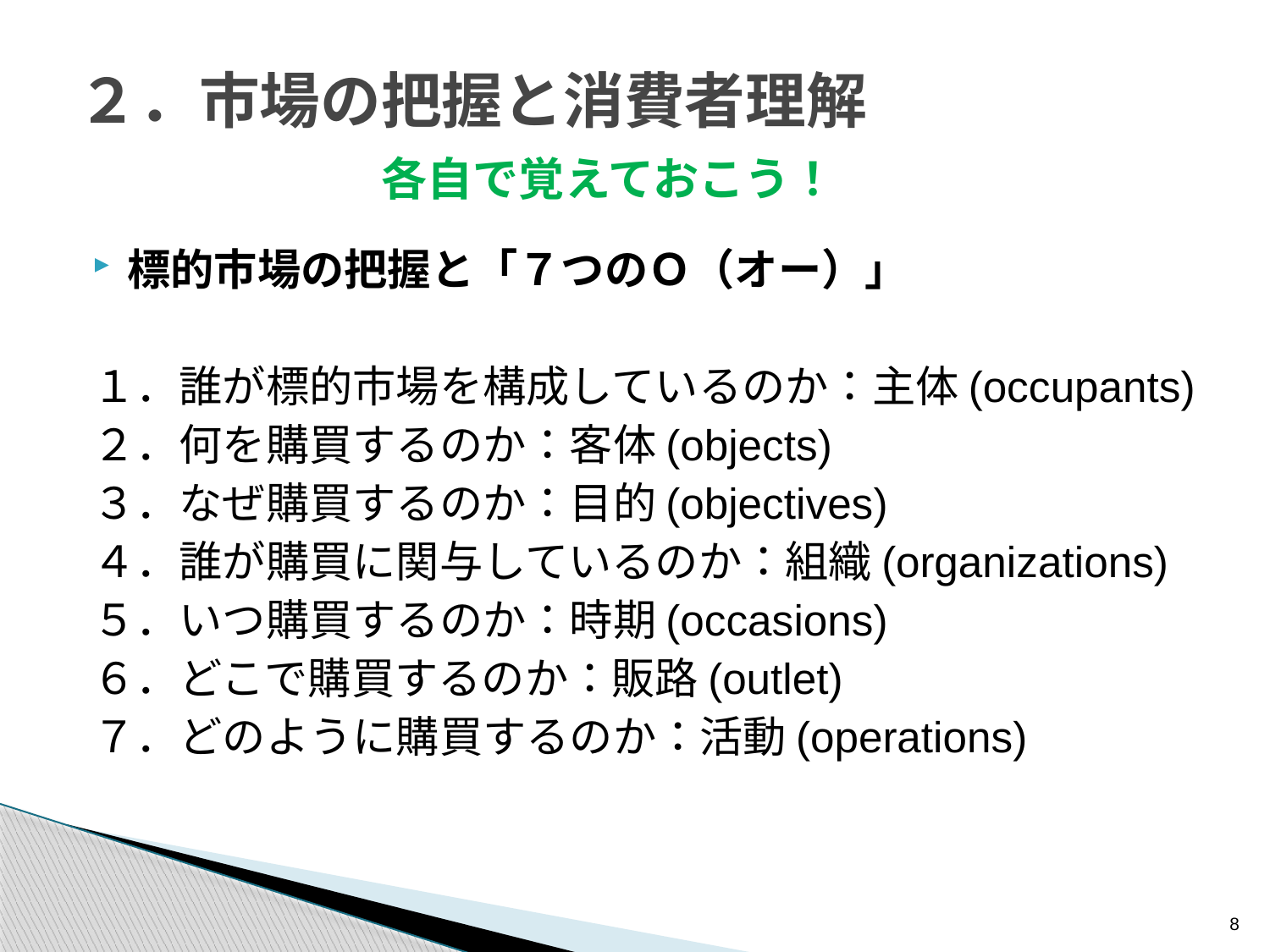

# ２．市場の把握と消費者理解 　　　　　各自で覚えておこう！
標的市場の把握と「７つのＯ（オー）」

１．誰が標的市場を構成しているのか：主体(occupants)
２．何を購買するのか：客体(objects)
３．なぜ購買するのか：目的(objectives)
４．誰が購買に関与しているのか：組織(organizations)
５．いつ購買するのか：時期(occasions)
６．どこで購買するのか：販路(outlet)
７．どのように購買するのか：活動(operations)

8